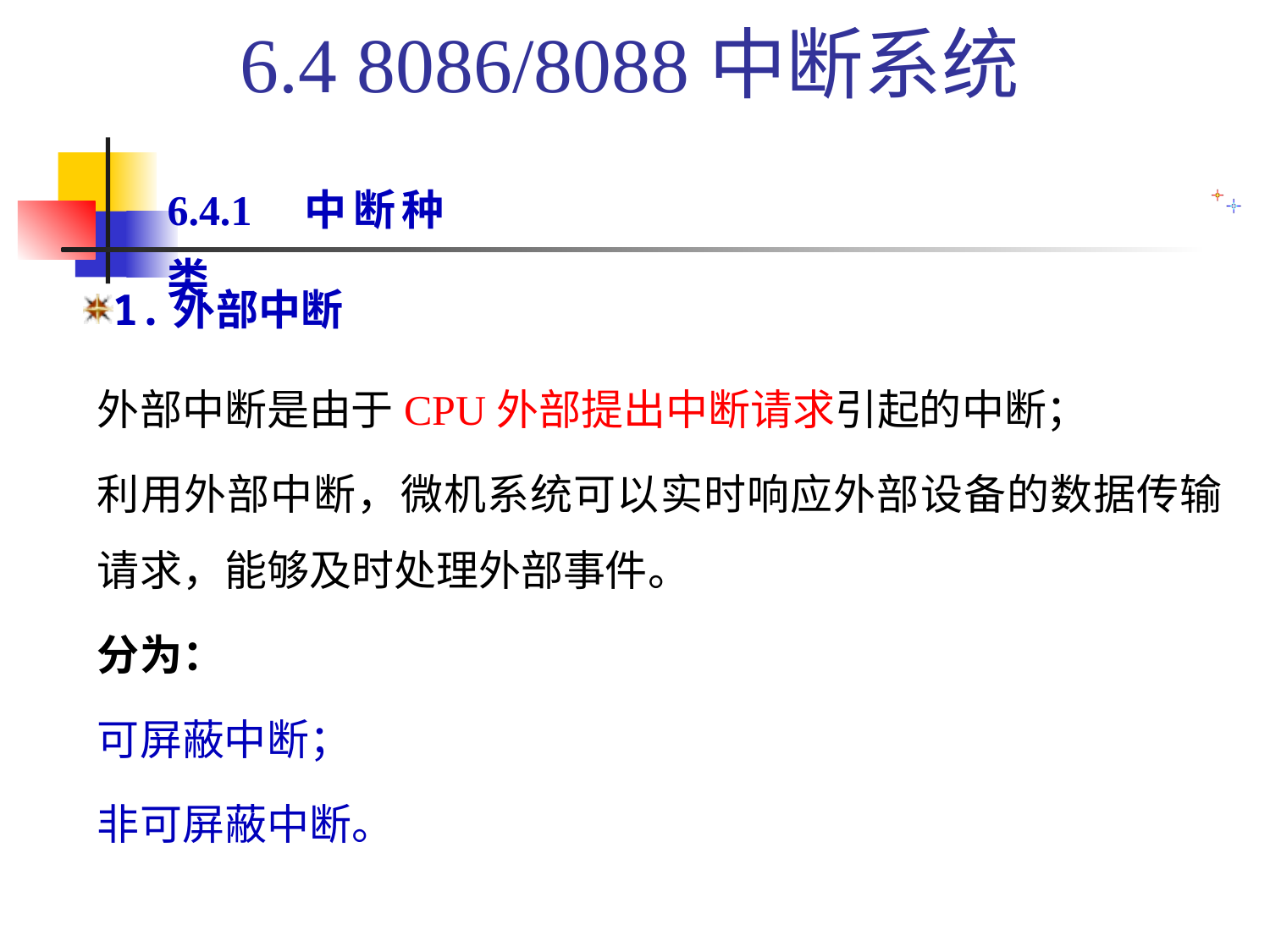

6.4 8086/8088中断系统
6.4.1  中断种类
1.外部中断
外部中断是由于CPU外部提出中断请求引起的中断；
利用外部中断，微机系统可以实时响应外部设备的数据传输请求，能够及时处理外部事件。
分为：
可屏蔽中断；
非可屏蔽中断。